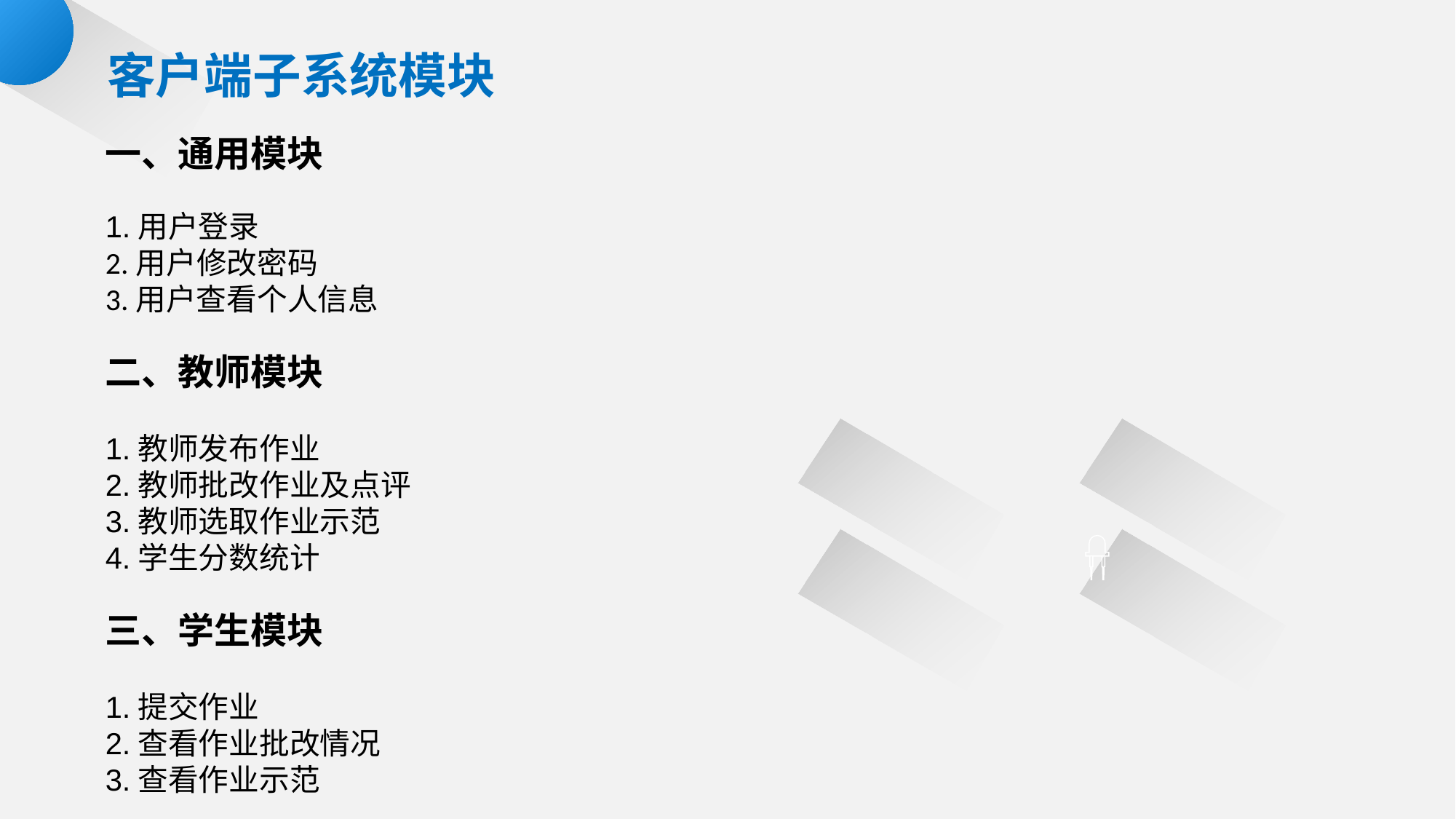

客户端子系统模块
一、通用模块

1.用户登录
2.用户修改密码
3.用户查看个人信息

二、教师模块

1.教师发布作业
2.教师批改作业及点评
3.教师选取作业示范
4.学生分数统计

三、学生模块

1.提交作业
2.查看作业批改情况
3.查看作业示范